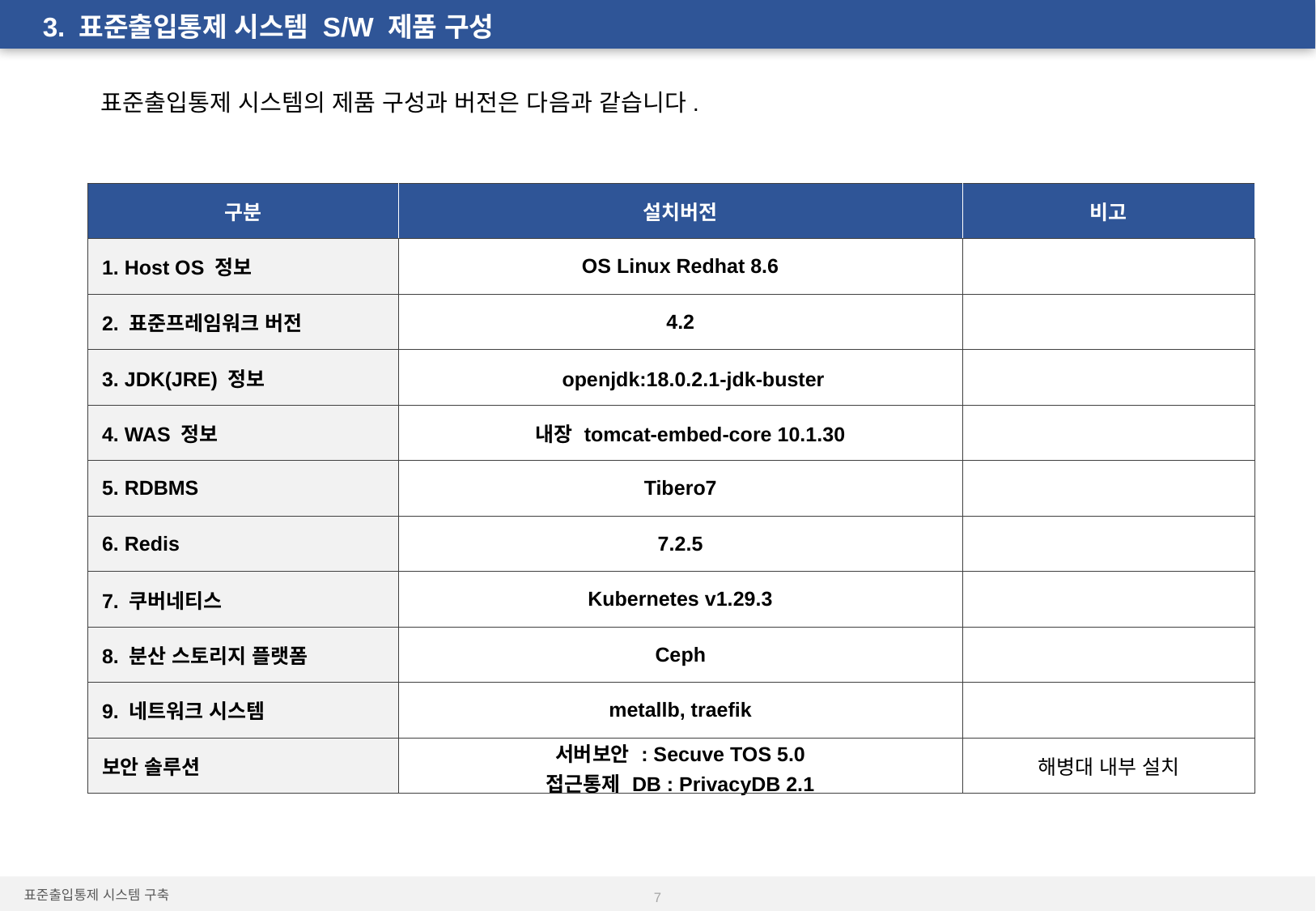

3. 표준출입통제 시스템 S/W 제품 구성
표준출입통제 시스템의 제품 구성과 버전은 다음과 같습니다.
| 구분 | 설치버전 | 비고 |
| --- | --- | --- |
| 1. Host OS 정보 | OS Linux Redhat 8.6 |  |
| 2. 표준프레임워크 버전 | 4.2 |  |
| 3. JDK(JRE) 정보 | openjdk:18.0.2.1-jdk-buster |  |
| 4. WAS 정보 | 내장 tomcat-embed-core 10.1.30 |  |
| 5. RDBMS | Tibero7 |  |
| 6. Redis | 7.2.5 |  |
| 7. 쿠버네티스 | Kubernetes v1.29.3 |  |
| 8. 분산 스토리지 플랫폼 | Ceph |  |
| 9. 네트워크 시스템 | metallb, traefik |  |
| 보안 솔루션 | 서버보안 : Secuve TOS 5.0 접근통제 DB : PrivacyDB 2.1 | 해병대 내부 설치 |